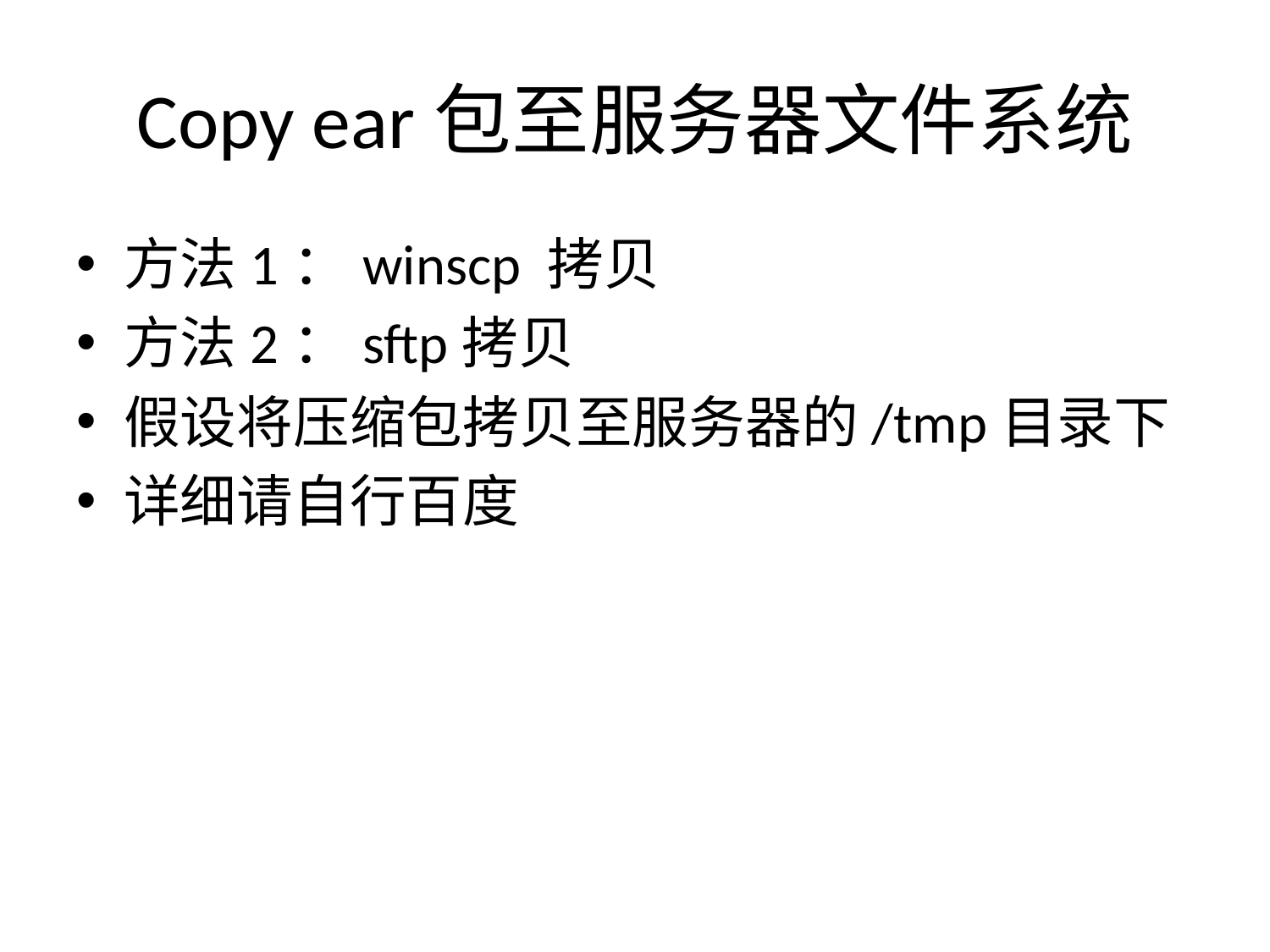

# Copy ear包至服务器文件系统
方法1：winscp 拷贝
方法2：sftp拷贝
假设将压缩包拷贝至服务器的/tmp目录下
详细请自行百度